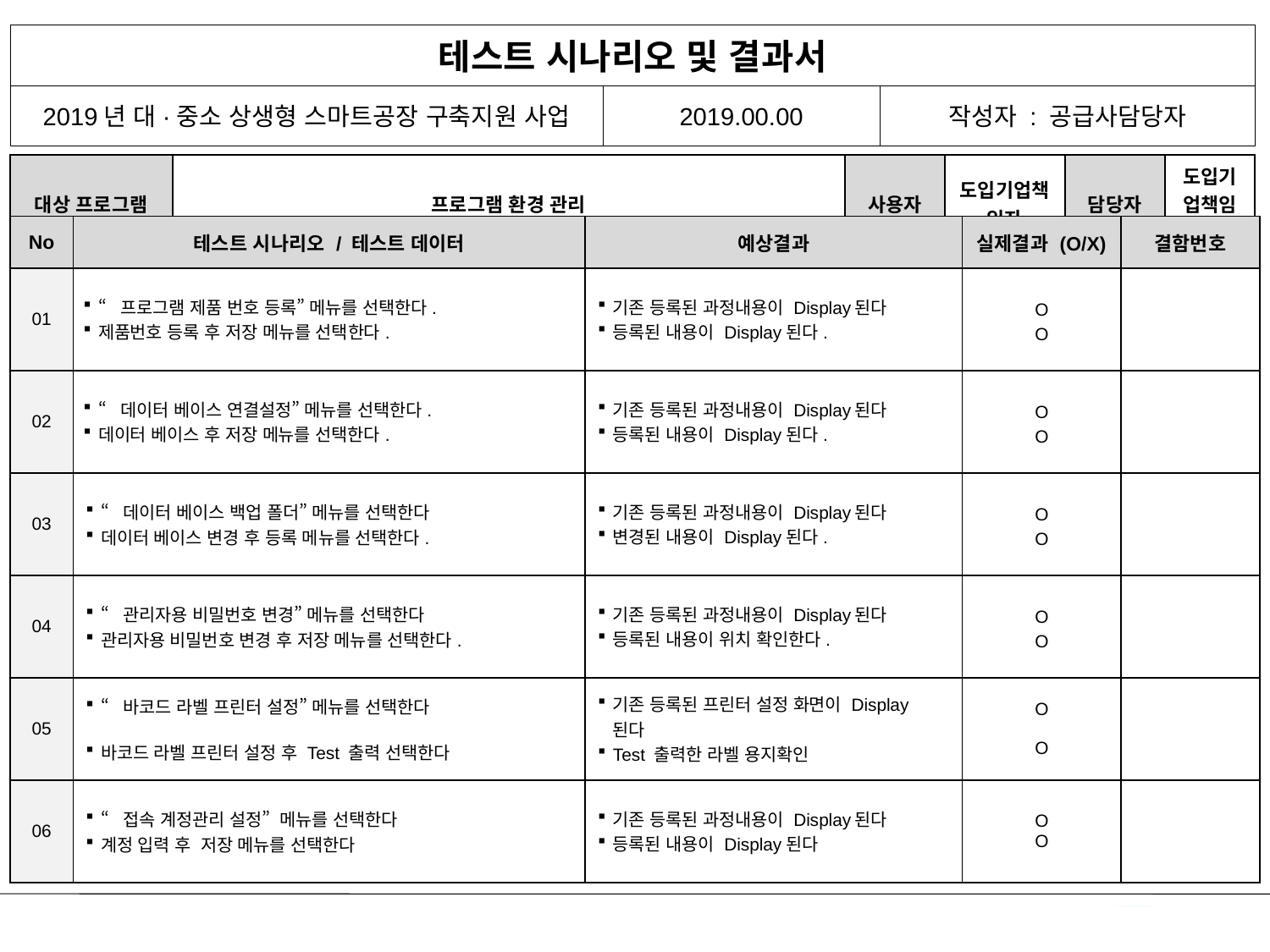

테스트 시나리오 및 결과서
2019년 대·중소 상생형 스마트공장 구축지원 사업
2019.00.00
작성자 : 공급사담당자
| 대상 프로그램 | 프로그램 환경 관리 | 사용자 | 도입기업책임자 | 담당자 | 도입기업책임자 |
| --- | --- | --- | --- | --- | --- |
| No | 테스트 시나리오 / 테스트 데이터 | 예상결과 | 실제결과 (O/X) | 결함번호 |
| --- | --- | --- | --- | --- |
| 01 | “프로그램 제품 번호 등록” 메뉴를 선택한다. 제품번호 등록 후 저장 메뉴를 선택한다. | 기존 등록된 과정내용이 Display된다 등록된 내용이 Display된다. | O O |  |
| 02 | “데이터 베이스 연결설정” 메뉴를 선택한다. 데이터 베이스 후 저장 메뉴를 선택한다. | 기존 등록된 과정내용이 Display된다 등록된 내용이 Display된다. | O O |  |
| 03 | “데이터 베이스 백업 폴더” 메뉴를 선택한다 데이터 베이스 변경 후 등록 메뉴를 선택한다. | 기존 등록된 과정내용이 Display된다 변경된 내용이 Display된다. | O O |  |
| 04 | “관리자용 비밀번호 변경” 메뉴를 선택한다 관리자용 비밀번호 변경 후 저장 메뉴를 선택한다. | 기존 등록된 과정내용이 Display된다 등록된 내용이 위치 확인한다. | O O |  |
| 05 | “바코드 라벨 프린터 설정” 메뉴를 선택한다 바코드 라벨 프린터 설정 후 Test 출력 선택한다 | 기존 등록된 프린터 설정 화면이 Display 된다 Test 출력한 라벨 용지확인 | O O |  |
| 06 | “접속 계정관리 설정” 메뉴를 선택한다 계정 입력 후 저장 메뉴를 선택한다 | 기존 등록된 과정내용이 Display된다 등록된 내용이 Display된다 | O O |  |